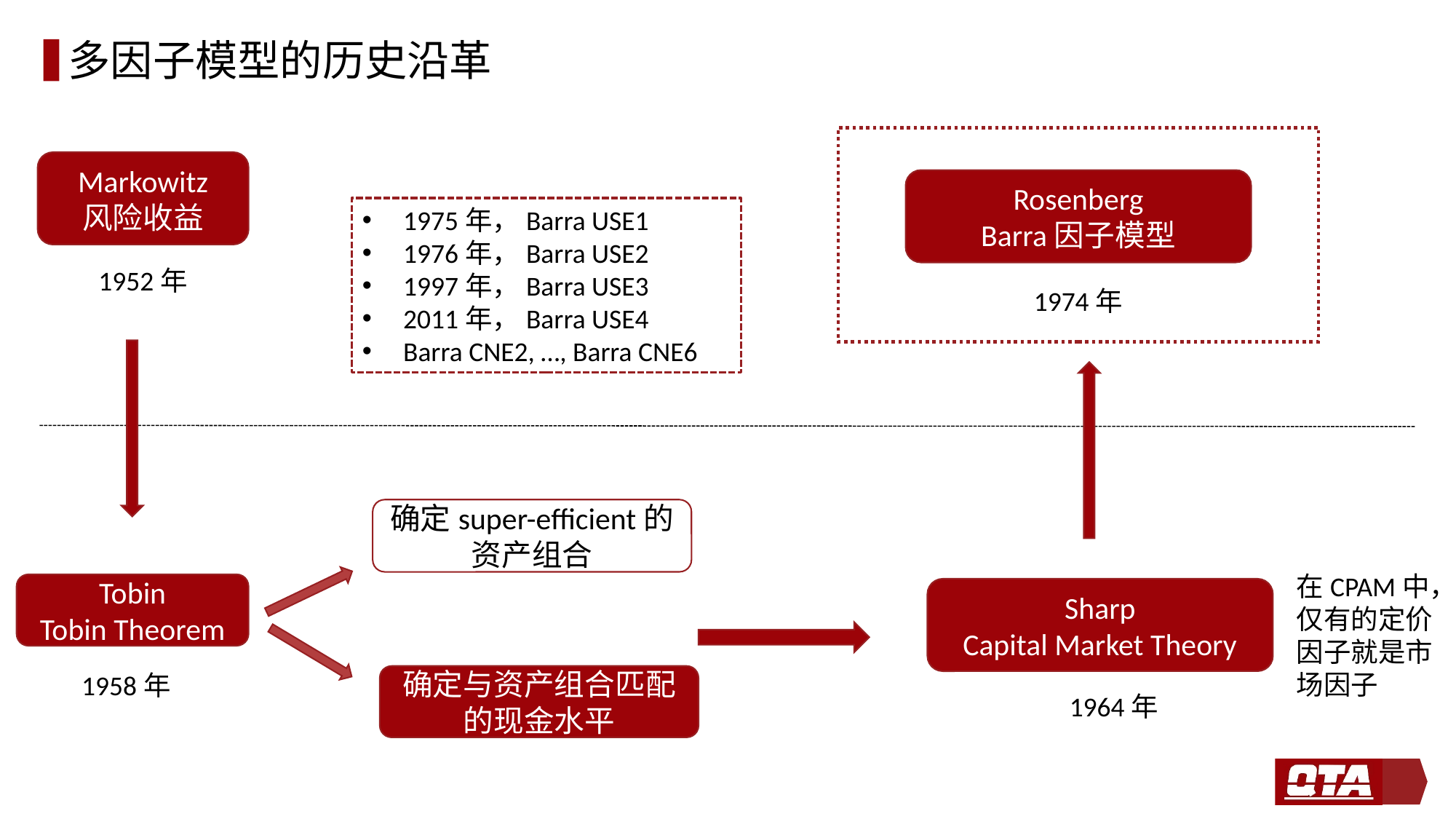

# 多因子模型的历史沿革

Markowitz
风险收益
Rosenberg
Barra因子模型
1975年，Barra USE1
1976年，Barra USE2
1997年，Barra USE3
2011年，Barra USE4
Barra CNE2, …, Barra CNE6
1952年
1974年

确定super-efficient的资产组合
在CPAM中，仅有的定价因子就是市场因子
Tobin
Tobin Theorem
Sharp
Capital Market Theory

1958年
确定与资产组合匹配的现金水平
1964年
3